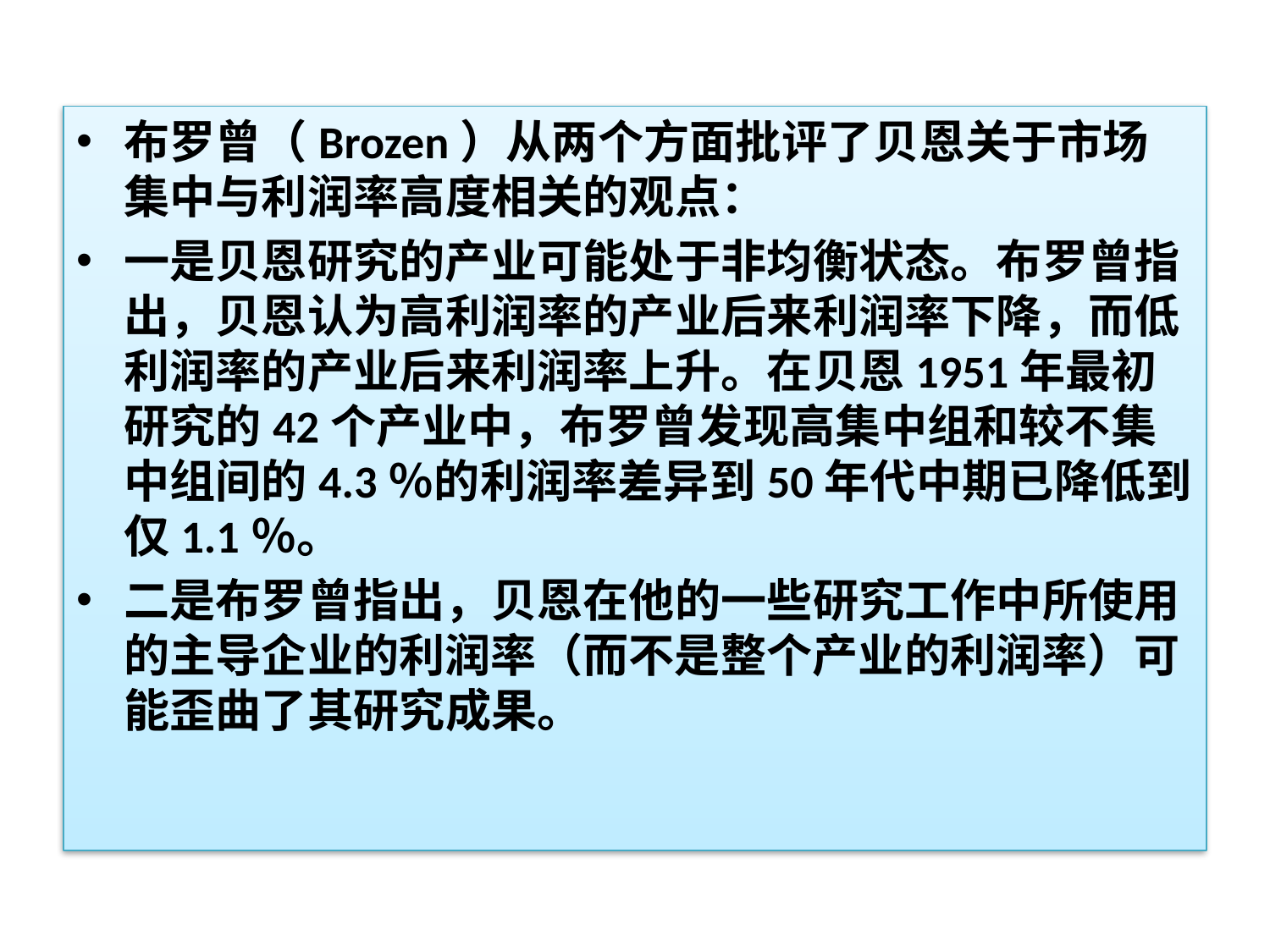

#
布罗曾（Brozen）从两个方面批评了贝恩关于市场集中与利润率高度相关的观点：
一是贝恩研究的产业可能处于非均衡状态。布罗曾指出，贝恩认为高利润率的产业后来利润率下降，而低利润率的产业后来利润率上升。在贝恩1951年最初研究的42个产业中，布罗曾发现高集中组和较不集中组间的4.3％的利润率差异到50年代中期已降低到仅1.1％。
二是布罗曾指出，贝恩在他的一些研究工作中所使用的主导企业的利润率（而不是整个产业的利润率）可能歪曲了其研究成果。